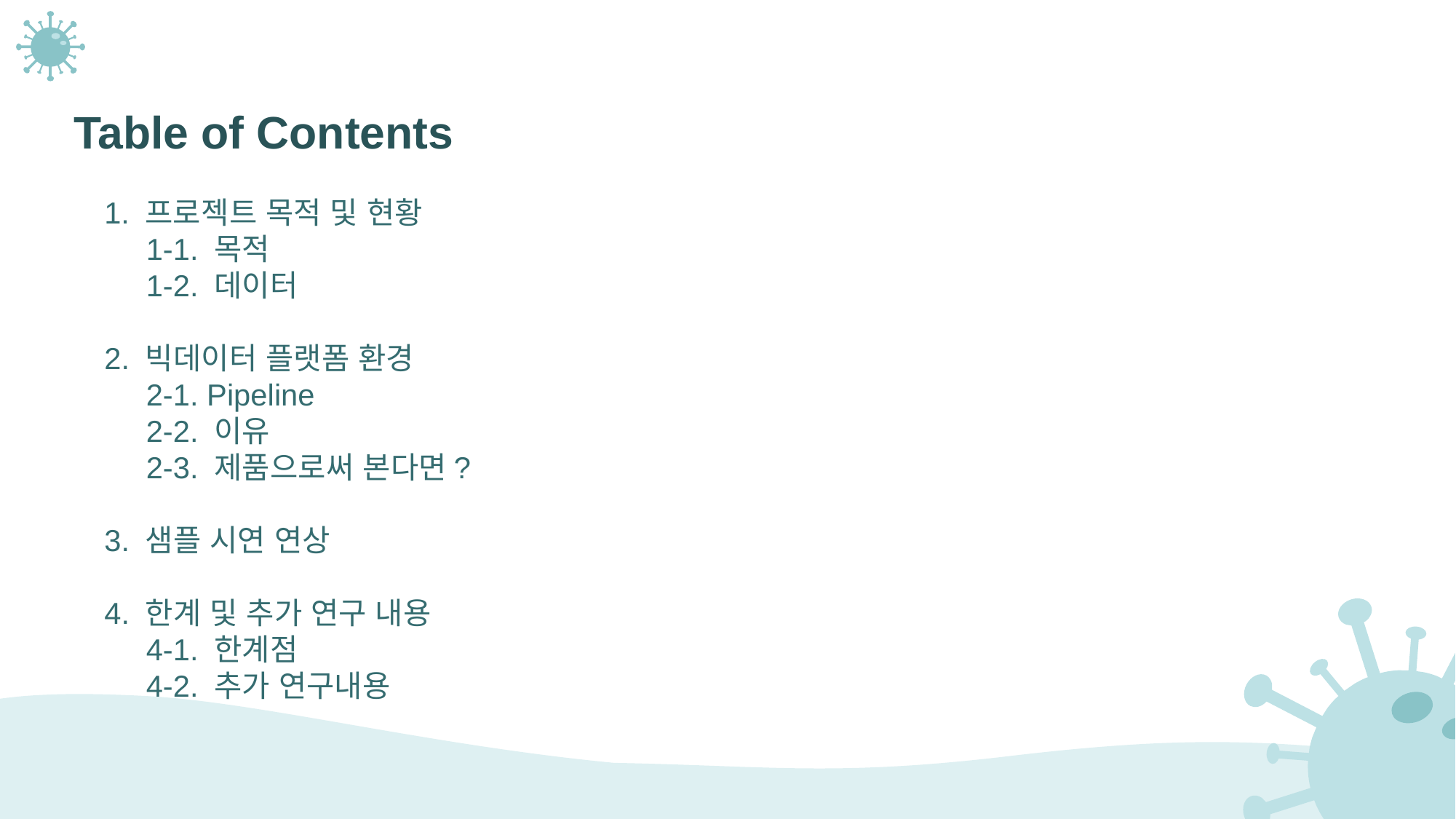

Table of Contents
프로젝트 목적 및 현황
     1-1. 목적
     1-2. 데이터

2. 빅데이터 플랫폼 환경
     2-1. Pipeline
     2-2. 이유
     2-3. 제품으로써 본다면?

3. 샘플 시연 연상

4. 한계 및 추가 연구 내용
     4-1. 한계점
     4-2. 추가 연구내용